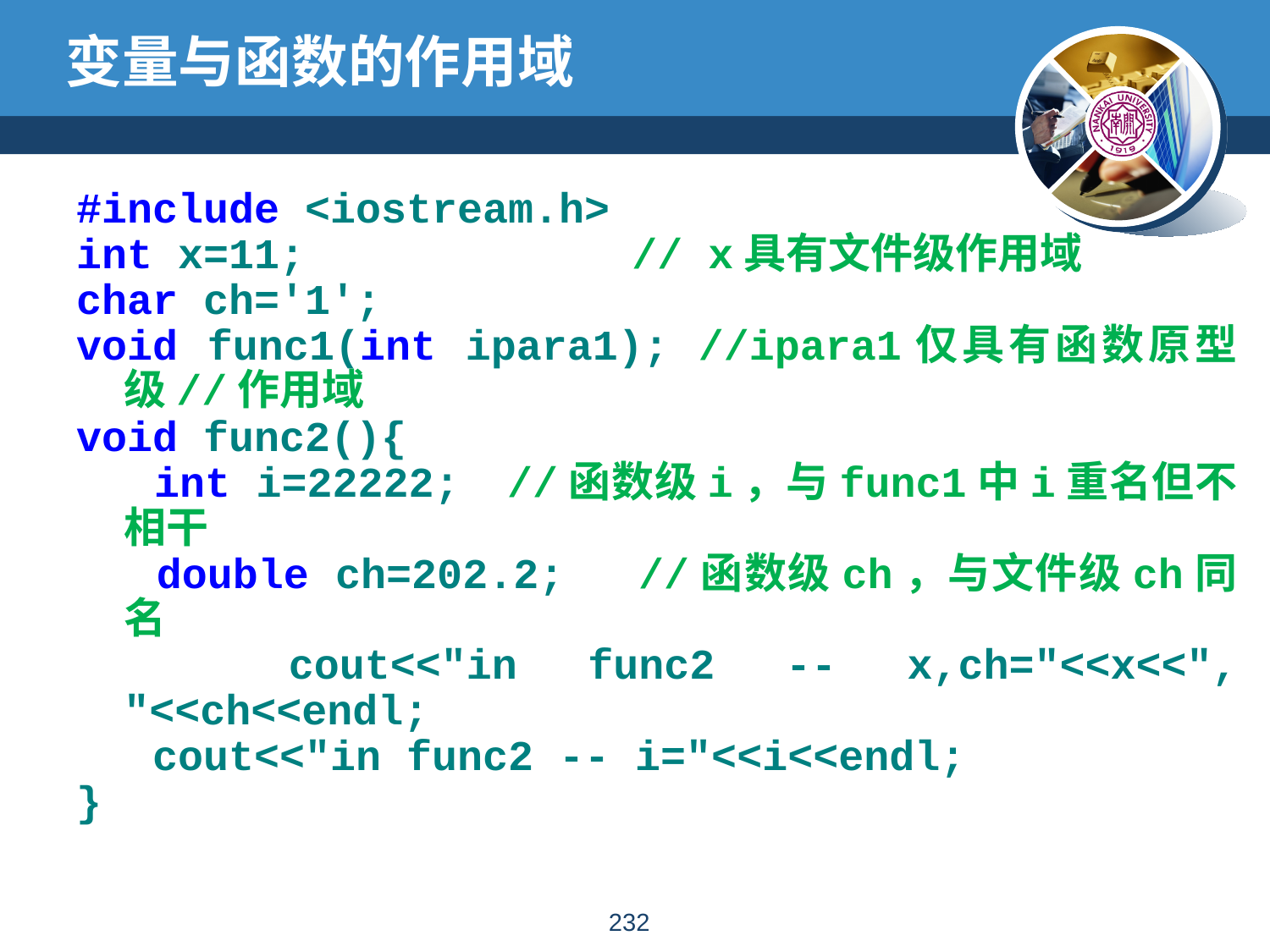

# 变量与函数的作用域
#include <iostream.h>
int x=11;  			// x具有文件级作用域
char ch='1';
void func1(int ipara1); //ipara1仅具有函数原型级//作用域
void func2(){
   int i=22222;	//函数级i，与func1中i重名但不相干
   double ch=202.2; 	//函数级ch，与文件级ch同名
   cout<<"in func2 -- x,ch="<<x<<", "<<ch<<endl;
   cout<<"in func2 -- i="<<i<<endl;
}

232